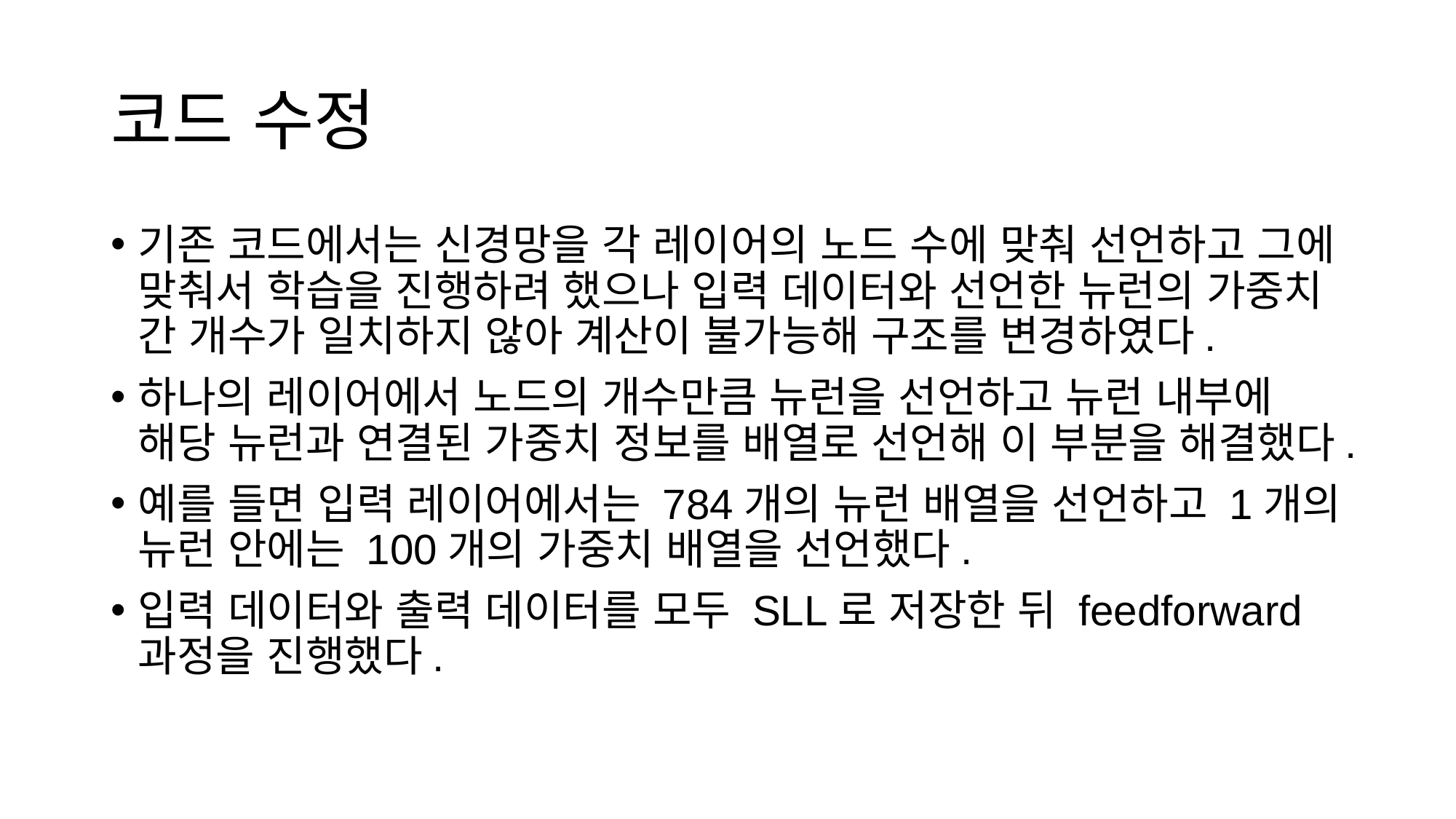

# 코드 수정
기존 코드에서는 신경망을 각 레이어의 노드 수에 맞춰 선언하고 그에 맞춰서 학습을 진행하려 했으나 입력 데이터와 선언한 뉴런의 가중치 간 개수가 일치하지 않아 계산이 불가능해 구조를 변경하였다.
하나의 레이어에서 노드의 개수만큼 뉴런을 선언하고 뉴런 내부에 해당 뉴런과 연결된 가중치 정보를 배열로 선언해 이 부분을 해결했다.
예를 들면 입력 레이어에서는 784개의 뉴런 배열을 선언하고 1개의 뉴런 안에는 100개의 가중치 배열을 선언했다.
입력 데이터와 출력 데이터를 모두 SLL로 저장한 뒤 feedforward 과정을 진행했다.